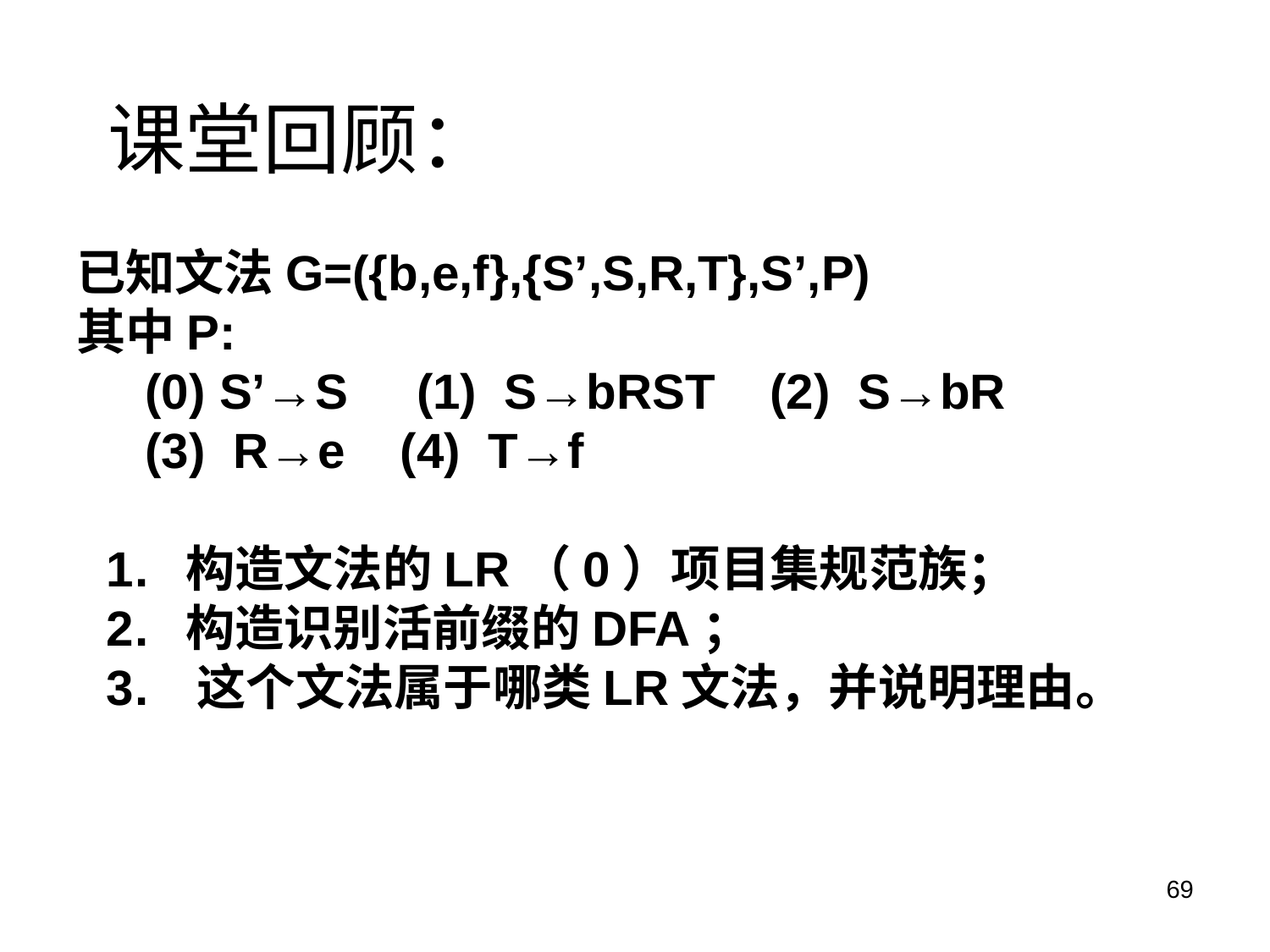

课堂回顾：
已知文法G=({b,e,f},{S’,S,R,T},S’,P)
其中P:
     (0) S’→S     (1)  S→bRST    (2)  S→bR
     (3)  R→e    (4)  T→f

  构造文法的LR（0）项目集规范族；
  构造识别活前缀的DFA；
   这个文法属于哪类LR文法，并说明理由。

69